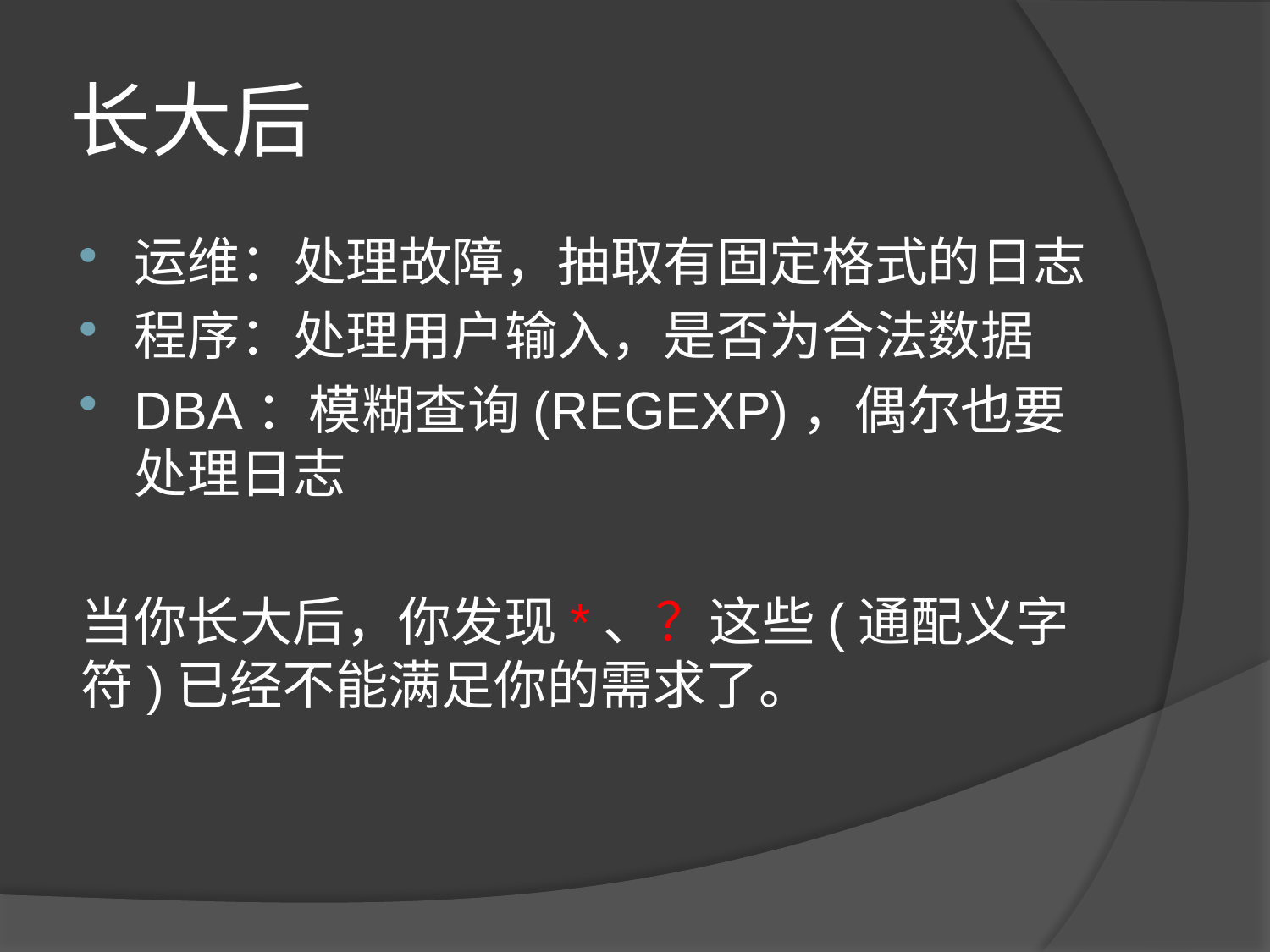

# 长大后
运维：处理故障，抽取有固定格式的日志
程序：处理用户输入，是否为合法数据
DBA：模糊查询(REGEXP)，偶尔也要处理日志

当你长大后，你发现*、？这些(通配义字符)已经不能满足你的需求了。